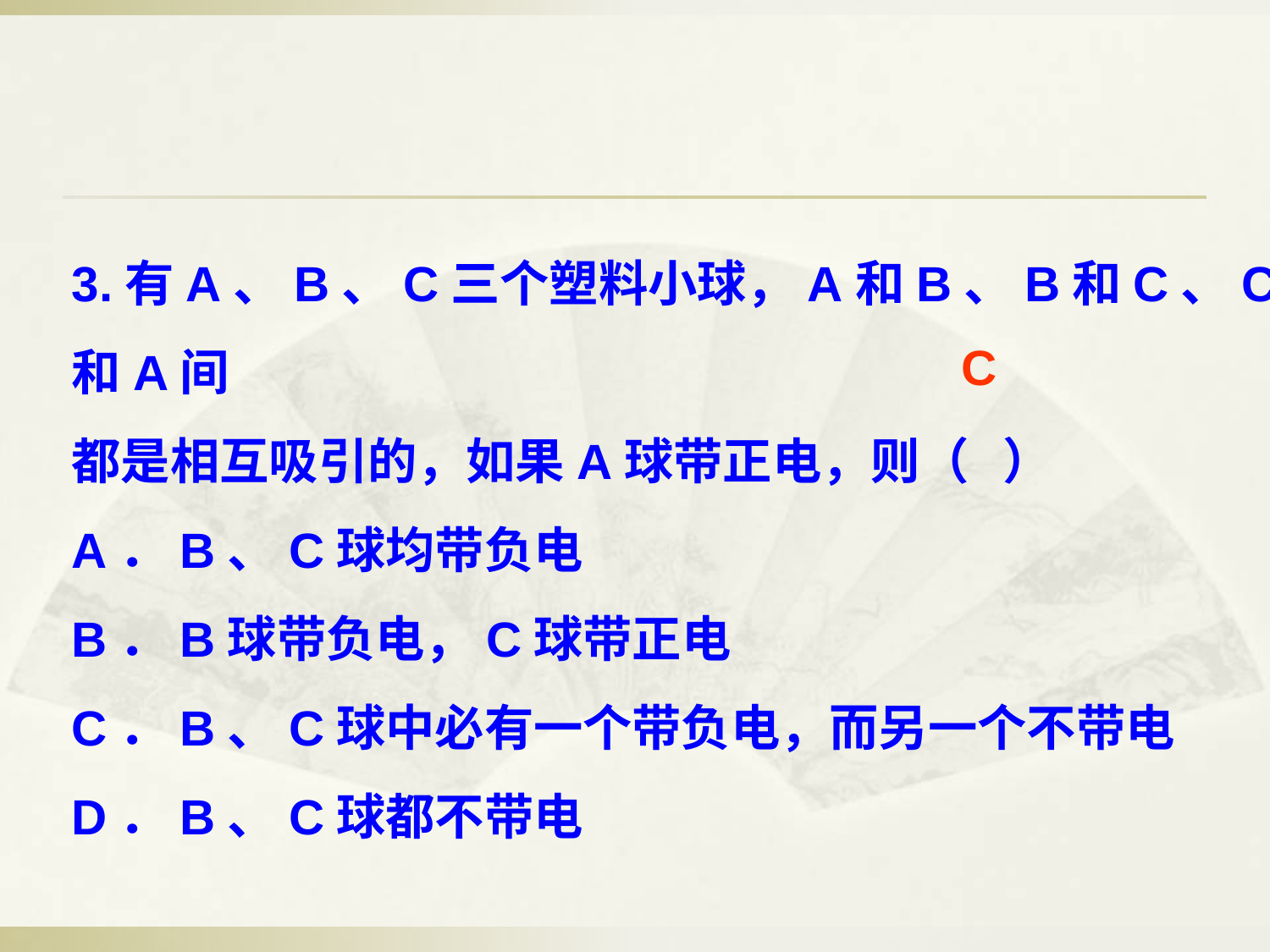

3.有A、B、C三个塑料小球，A和B、B和C、C和A间
都是相互吸引的，如果A球带正电，则（   ）
A．B、C球均带负电
B．B球带负电，C球带正电
C．B、C球中必有一个带负电，而另一个不带电
D．B、C球都不带电
C